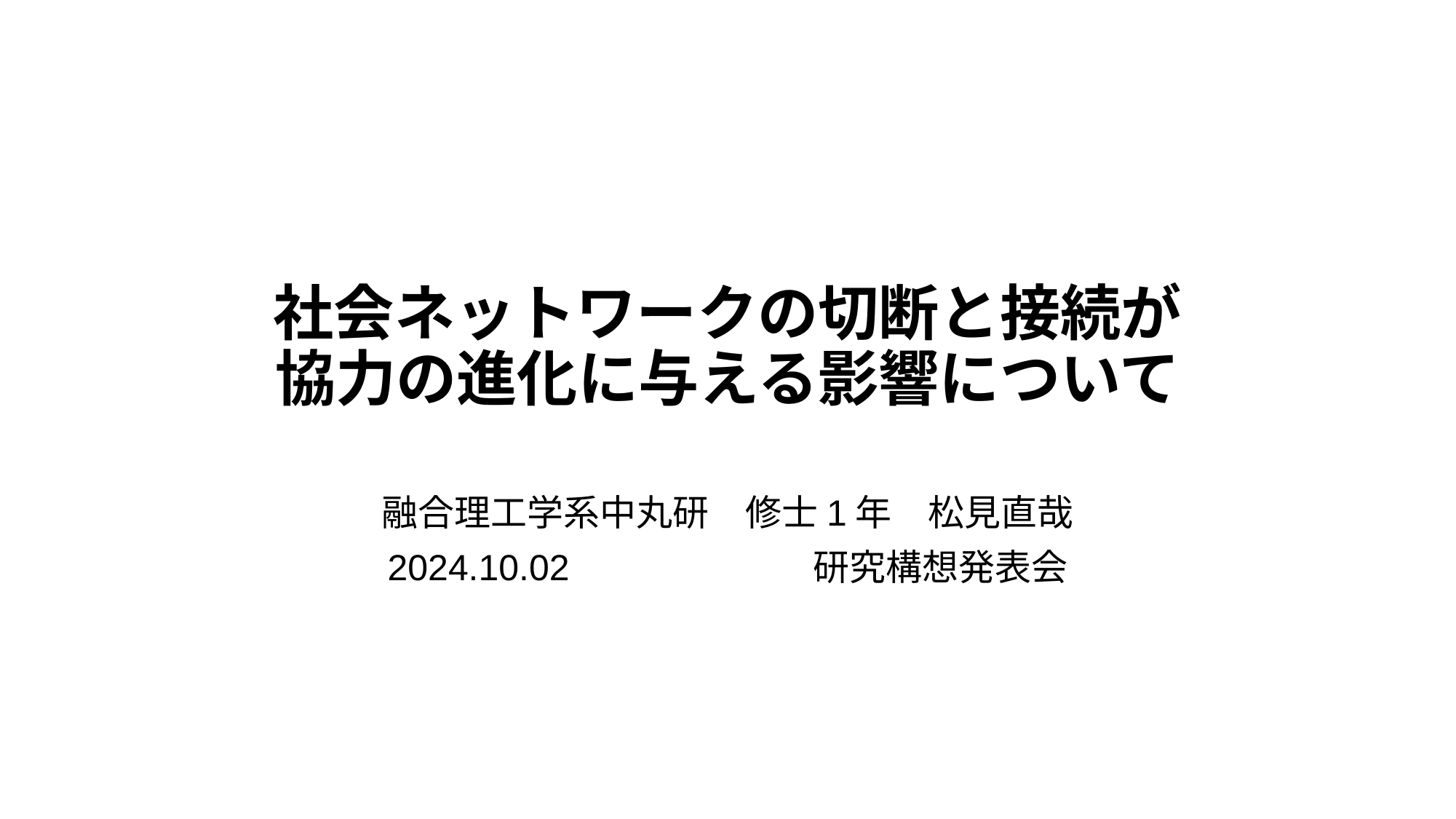

# 社会ネットワークの切断と接続が 協力の進化に与える影響について

融合理工学系中丸研　修士1年　松見直哉
2024.10.02　　　　　  　研究構想発表会